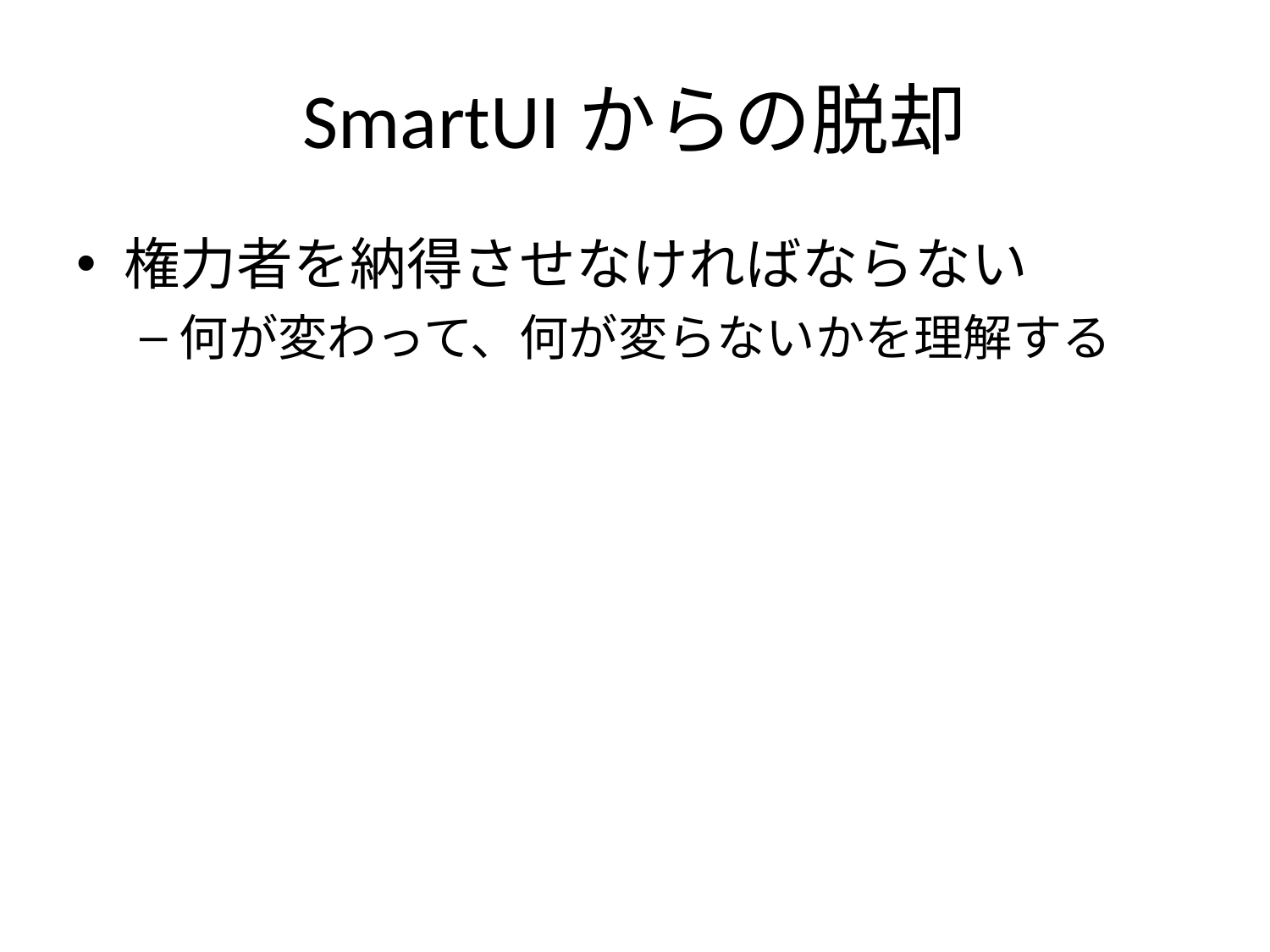

# SmartUIからの脱却
権力者を納得させなければならない
何が変わって、何が変らないかを理解する